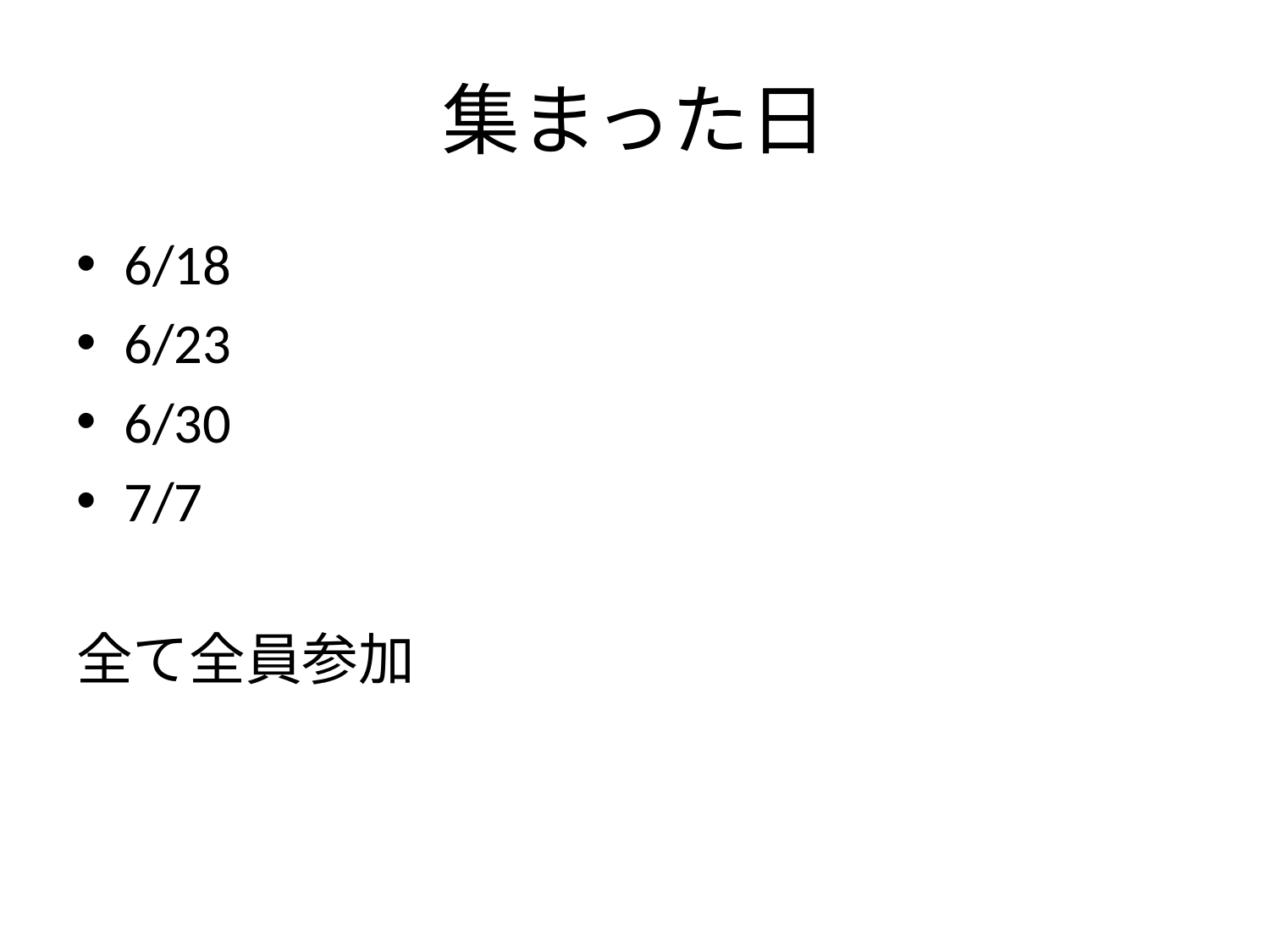

# 集まった日
6/18
6/23
6/30
7/7

全て全員参加